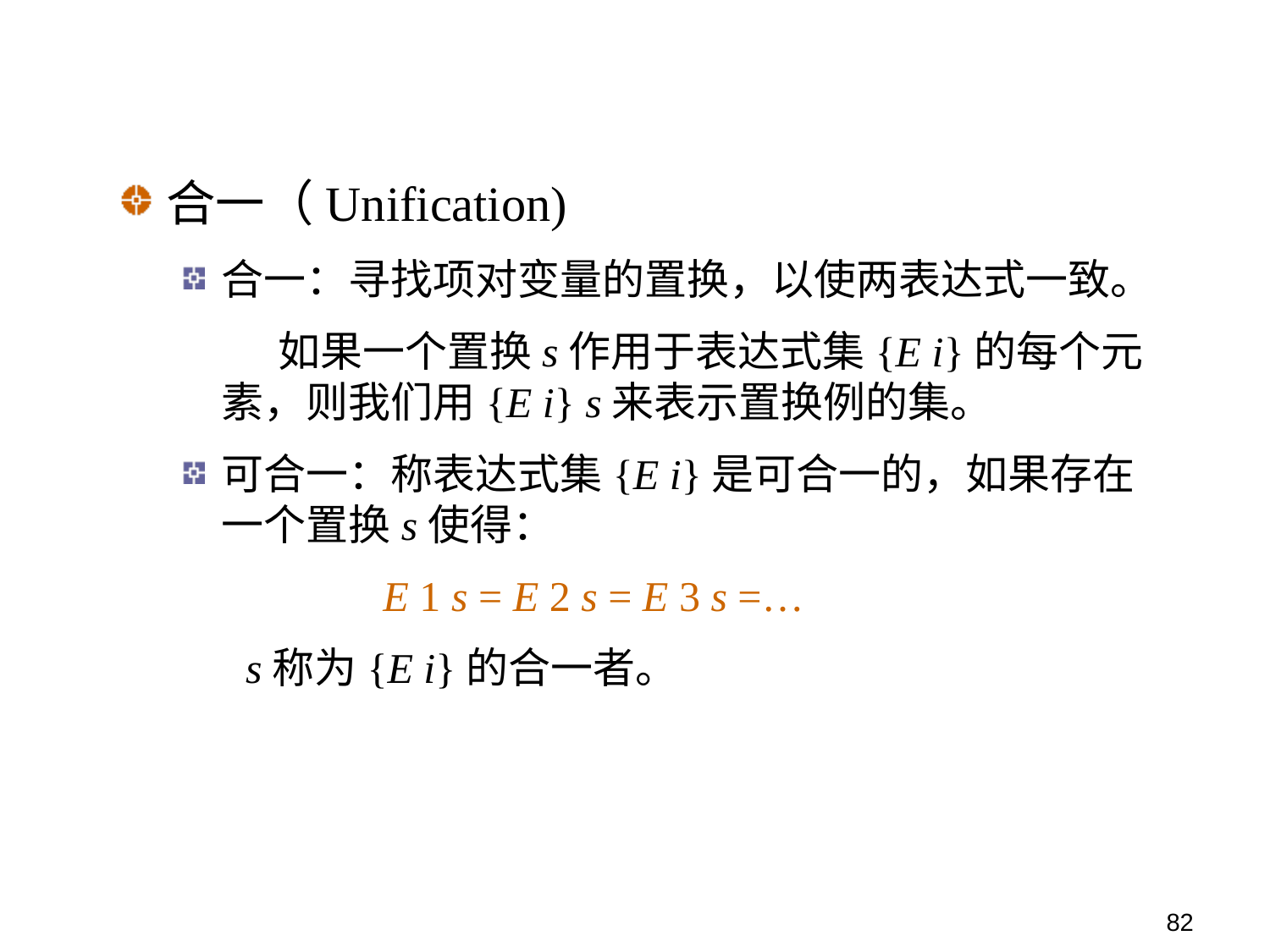

合一（Unification)
合一：寻找项对变量的置换，以使两表达式一致。
         如果一个置换s作用于表达式集{E i}的每个元素，则我们用{E i} s来表示置换例的集。
可合一：称表达式集{E i}是可合一的，如果存在一个置换s使得：
             E 1 s = E 2 s = E 3 s =…
s称为{E i}的合一者。

82